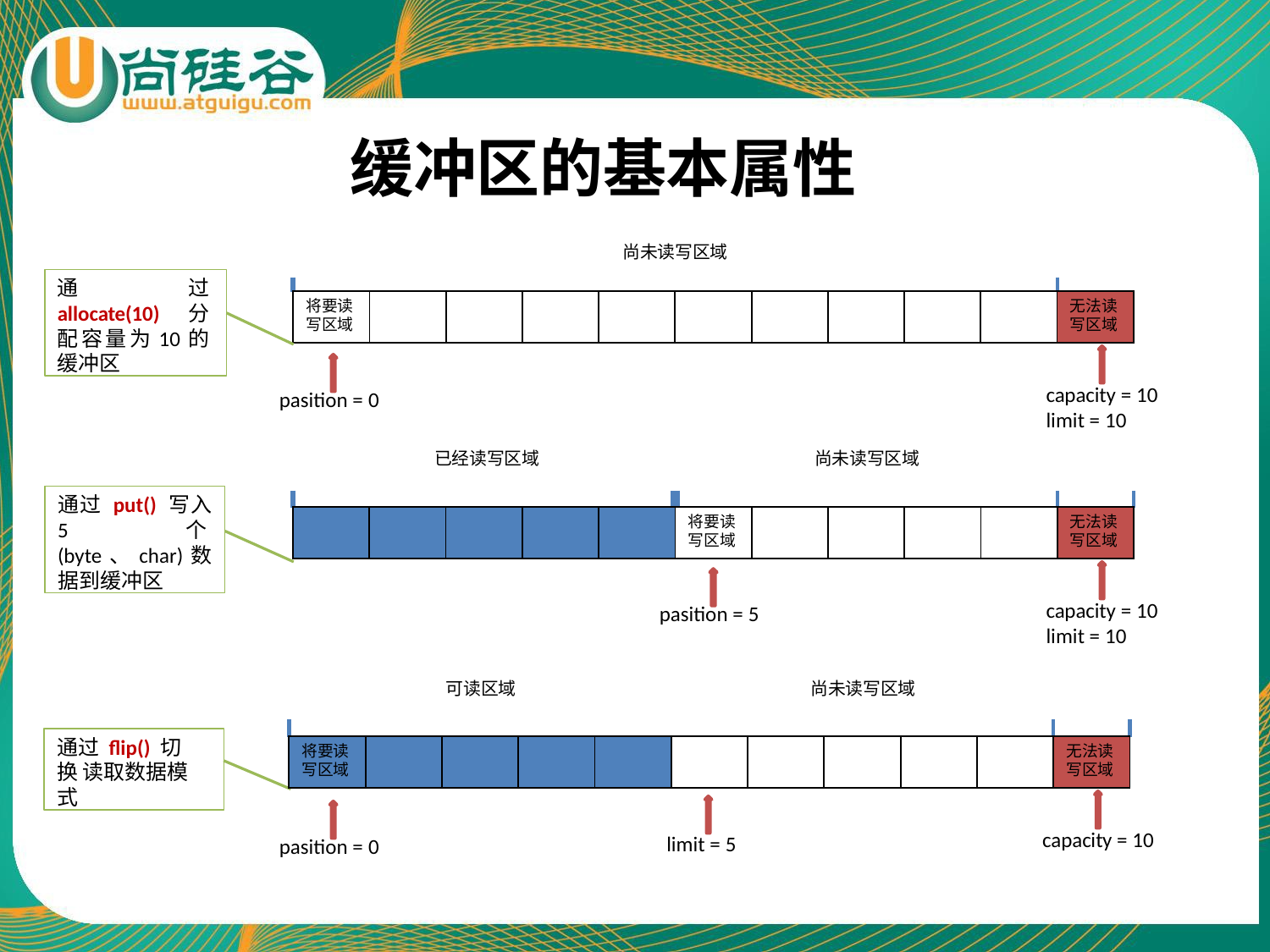

# 缓冲区的基本属性
尚未读写区域
|  |  |  |  |  |  |  |  |  |  |  |
| --- | --- | --- | --- | --- | --- | --- | --- | --- | --- | --- |
|  |  |  |  |  |  |  |  |  |  |  |
| 将要读 写区域 |  |  |  |  |  |  |  |  |  | 无法读 写区域 |
通过 allocate(10)  分配容量为10的 缓冲区

capacity = 10
limit = 10
pasition = 0
已经读写区域
尚未读写区域
|  |  |  |  |  |  |  |  |  |  |  |  |  |
| --- | --- | --- | --- | --- | --- | --- | --- | --- | --- | --- | --- | --- |
|  |  |  |  |  |  |  |  |  |  |  |  |  |
|  |  |  |  |  |  | 将要读 写区域 |  |  |  |  |  | 无法读 写区域 |
通过 put() 写入 5  个(byte、char)数 据到缓冲区

capacity = 10
limit = 10
pasition = 5
可读区域
尚未读写区域
|  |  |  |  |  |  |  |  |  |  |  |  |
| --- | --- | --- | --- | --- | --- | --- | --- | --- | --- | --- | --- |
|  |  |  |  |  |  |  |  |  |  |  |  |
| 将要读 写区域 |  |  |  |  |  |  |  |  |  |  | 无法读 写区域 |
通过 flip() 切换 读取数据模式

capacity = 10
limit = 5
pasition = 0